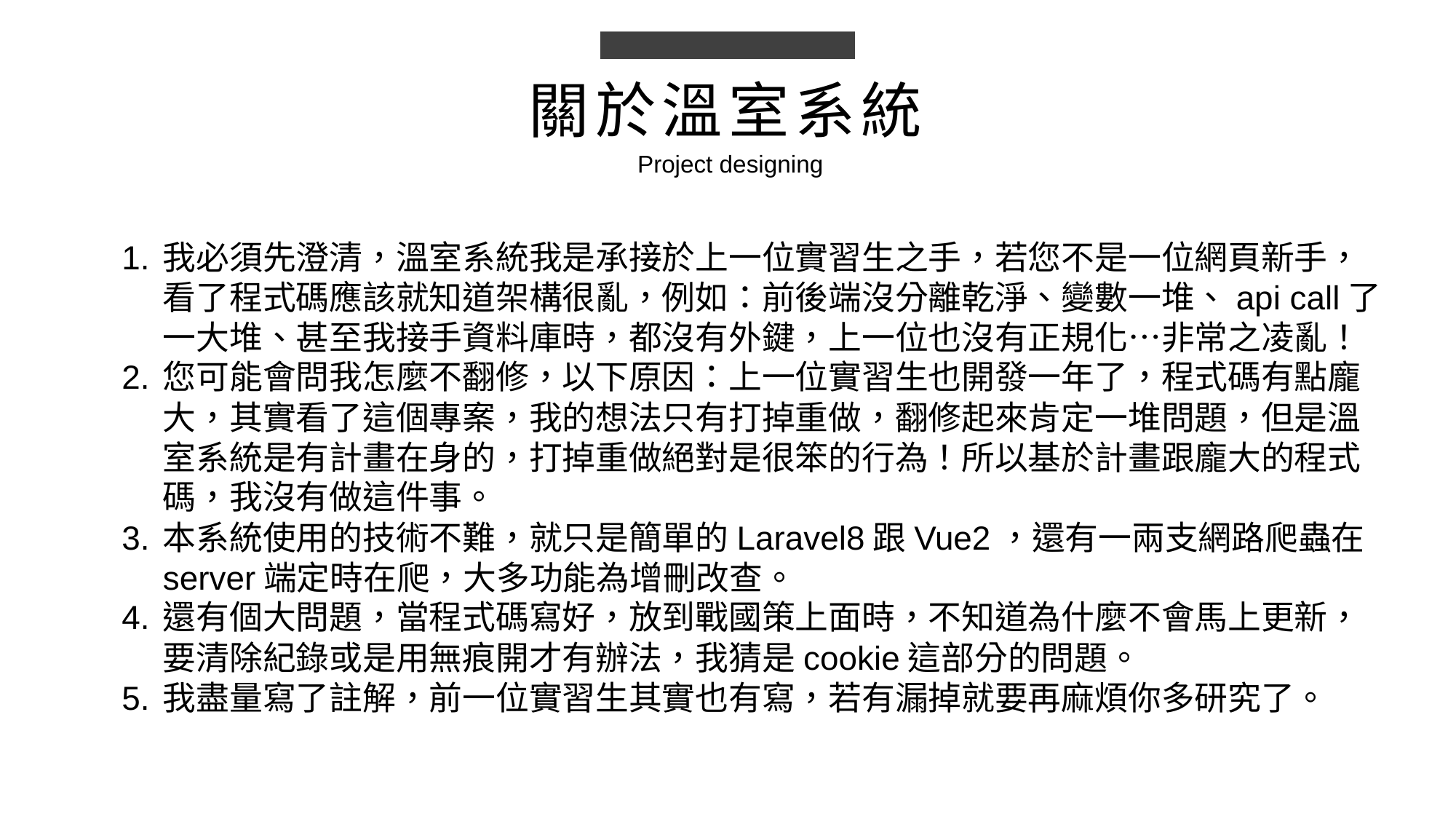

關於溫室系統
Project designing
我必須先澄清，溫室系統我是承接於上一位實習生之手，若您不是一位網頁新手，看了程式碼應該就知道架構很亂，例如：前後端沒分離乾淨、變數一堆、api call了一大堆、甚至我接手資料庫時，都沒有外鍵，上一位也沒有正規化…非常之凌亂！
您可能會問我怎麼不翻修，以下原因：上一位實習生也開發一年了，程式碼有點龐大，其實看了這個專案，我的想法只有打掉重做，翻修起來肯定一堆問題，但是溫室系統是有計畫在身的，打掉重做絕對是很笨的行為！所以基於計畫跟龐大的程式碼，我沒有做這件事。
本系統使用的技術不難，就只是簡單的Laravel8跟Vue2，還有一兩支網路爬蟲在server端定時在爬，大多功能為增刪改查。
還有個大問題，當程式碼寫好，放到戰國策上面時，不知道為什麼不會馬上更新，要清除紀錄或是用無痕開才有辦法，我猜是cookie這部分的問題。
我盡量寫了註解，前一位實習生其實也有寫，若有漏掉就要再麻煩你多研究了。